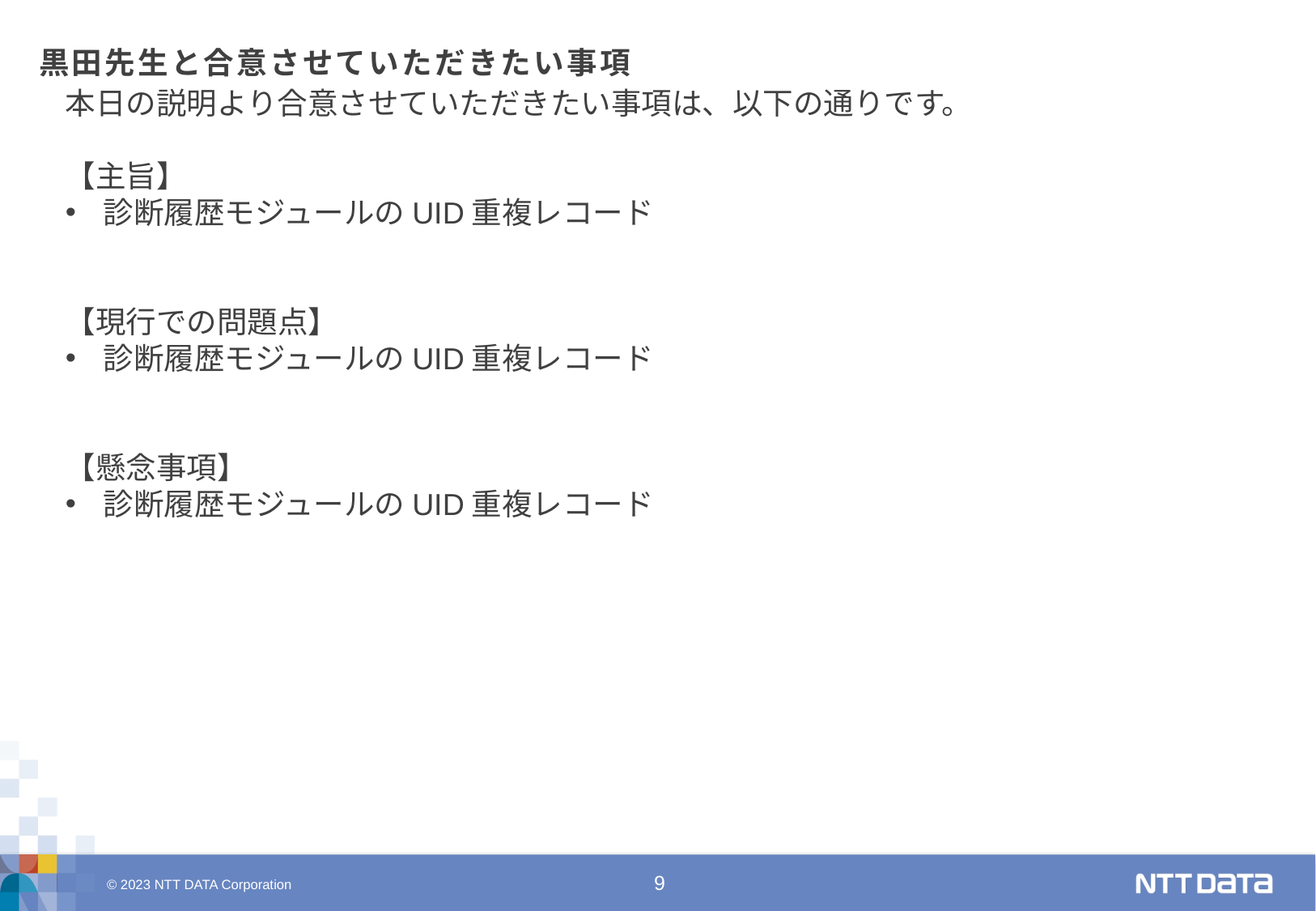

# 黒田先生と合意させていただきたい事項

本日の説明より合意させていただきたい事項は、以下の通りです。
【主旨】
診断履歴モジュールのUID重複レコード

【現行での問題点】
診断履歴モジュールのUID重複レコード

【懸念事項】
診断履歴モジュールのUID重複レコード